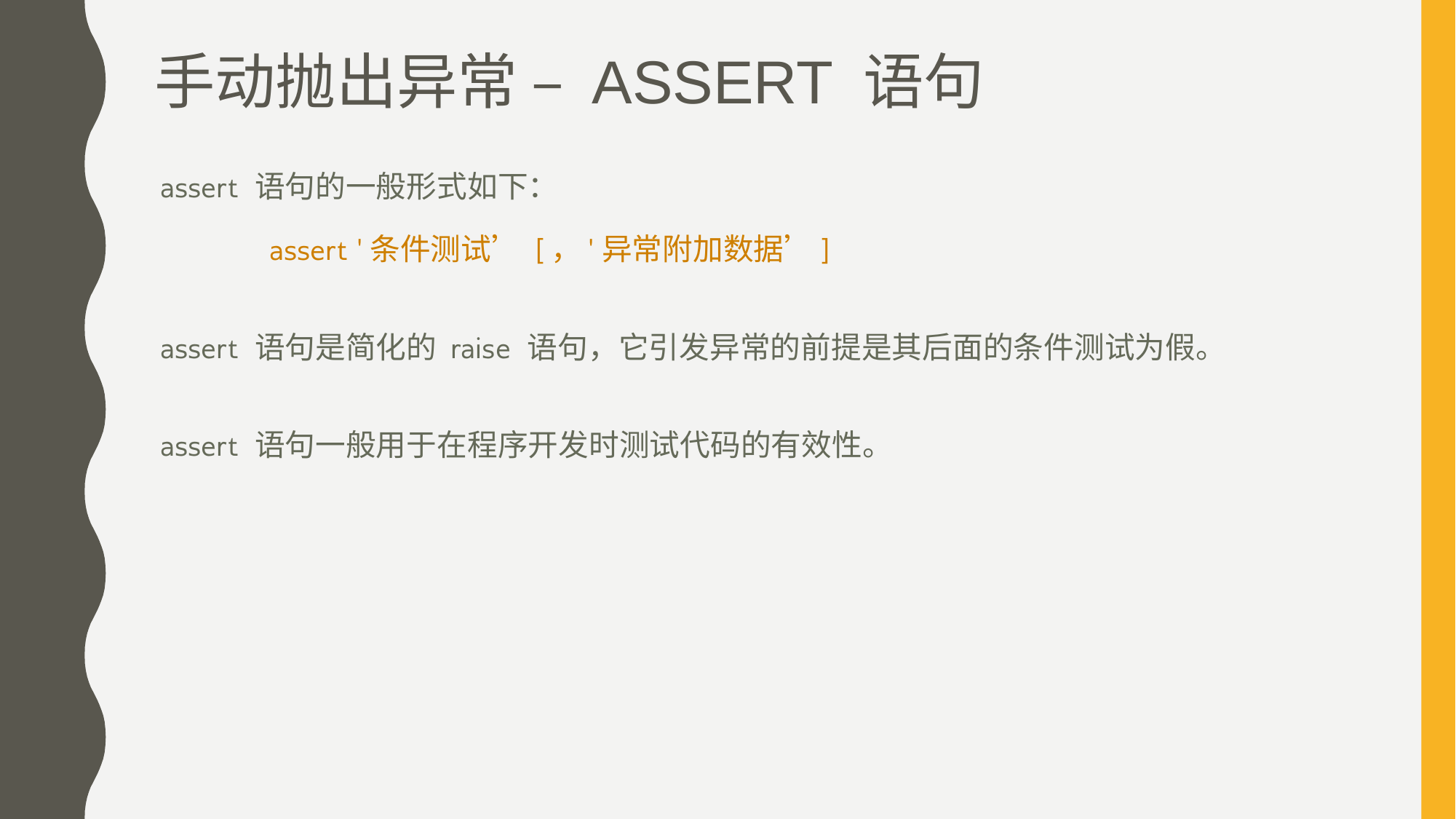

# 手动抛出异常 – assert 语句
assert 语句的一般形式如下：

	assert '条件测试’ [，'异常附加数据’]

assert 语句是简化的 raise 语句，它引发异常的前提是其后面的条件测试为假。

assert 语句一般用于在程序开发时测试代码的有效性。